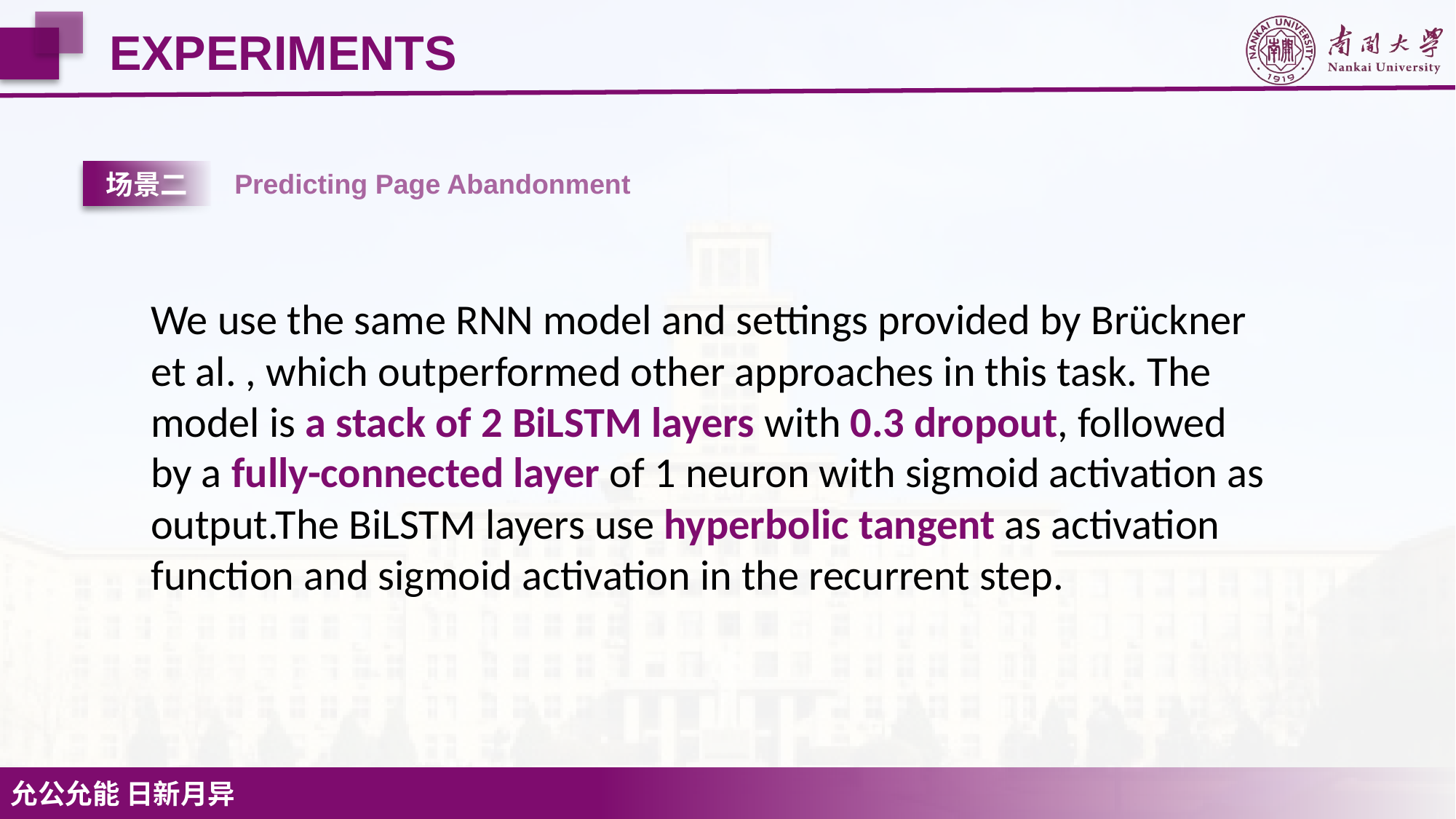

EXPERIMENTS
场景二
Predicting Page Abandonment
We use the same RNN model and settings provided by Brückner
et al. , which outperformed other approaches in this task. The
model is a stack of 2 BiLSTM layers with 0.3 dropout, followed by a fully-connected layer of 1 neuron with sigmoid activation as output.The BiLSTM layers use hyperbolic tangent as activation function and sigmoid activation in the recurrent step.